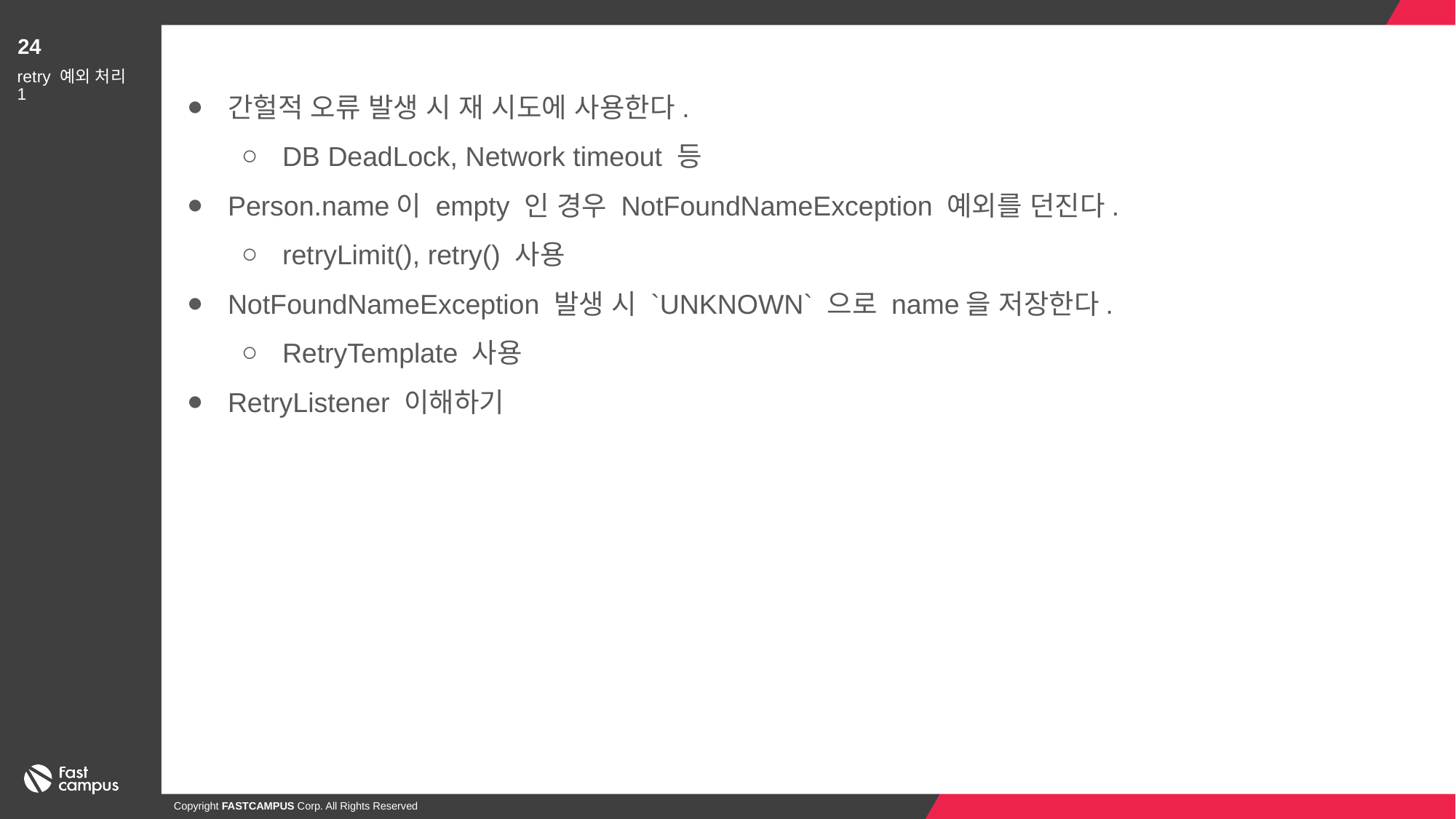

24
간헐적 오류 발생 시 재 시도에 사용한다.
DB DeadLock, Network timeout 등
Person.name이 empty 인 경우 NotFoundNameException 예외를 던진다.
retryLimit(), retry() 사용
NotFoundNameException 발생 시 `UNKNOWN` 으로 name을 저장한다.
RetryTemplate 사용
RetryListener 이해하기
retry 예외 처리 1